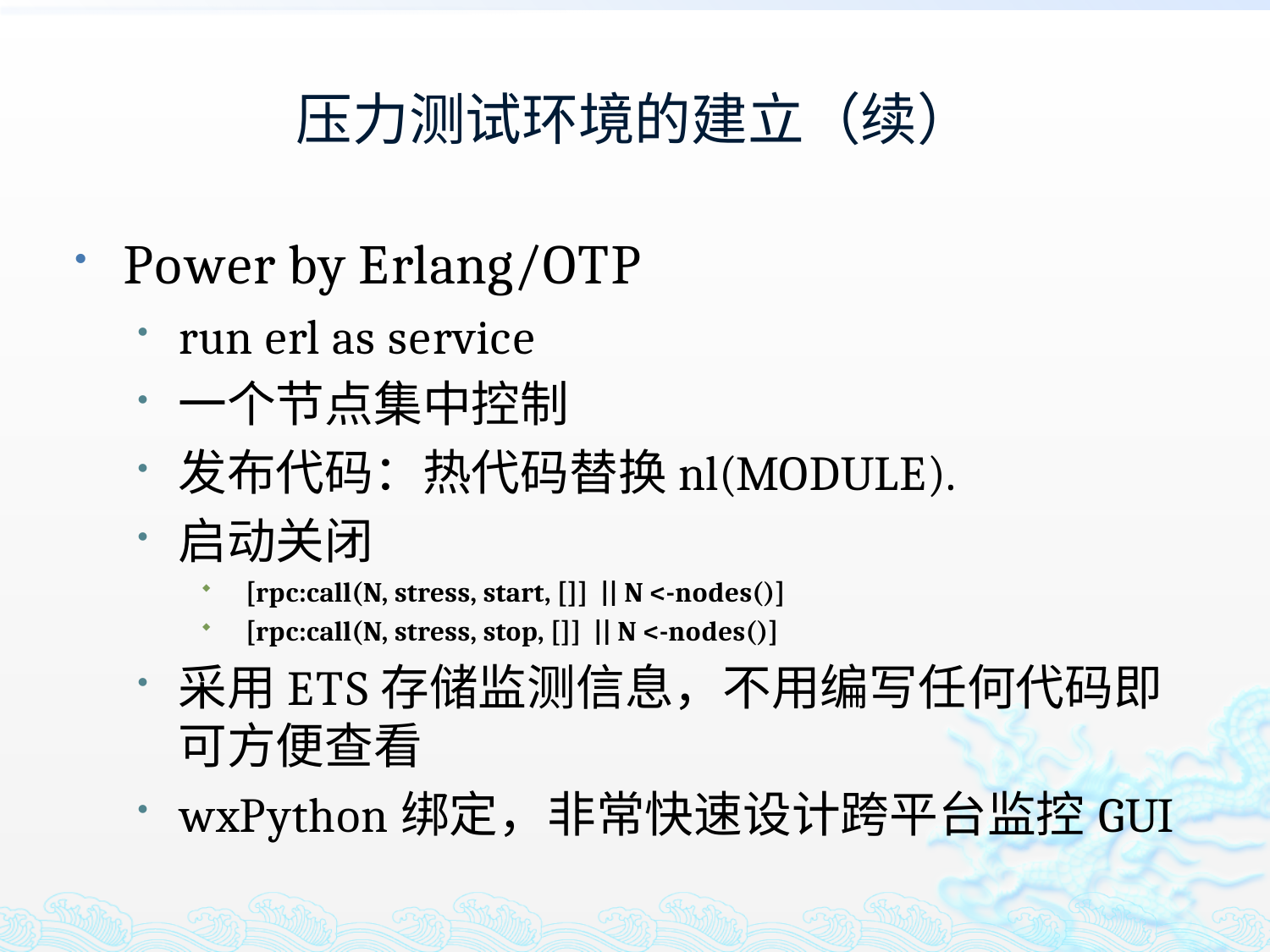

# 压力测试环境的建立（续）
Power by Erlang/OTP
run erl as service
一个节点集中控制
发布代码：热代码替换nl(MODULE).
启动关闭
  [rpc:call(N, stress, start, []]  || N <-nodes()]
  [rpc:call(N, stress, stop, []]  || N <-nodes()]
采用ETS存储监测信息，不用编写任何代码即可方便查看
wxPython绑定，非常快速设计跨平台监控GUI